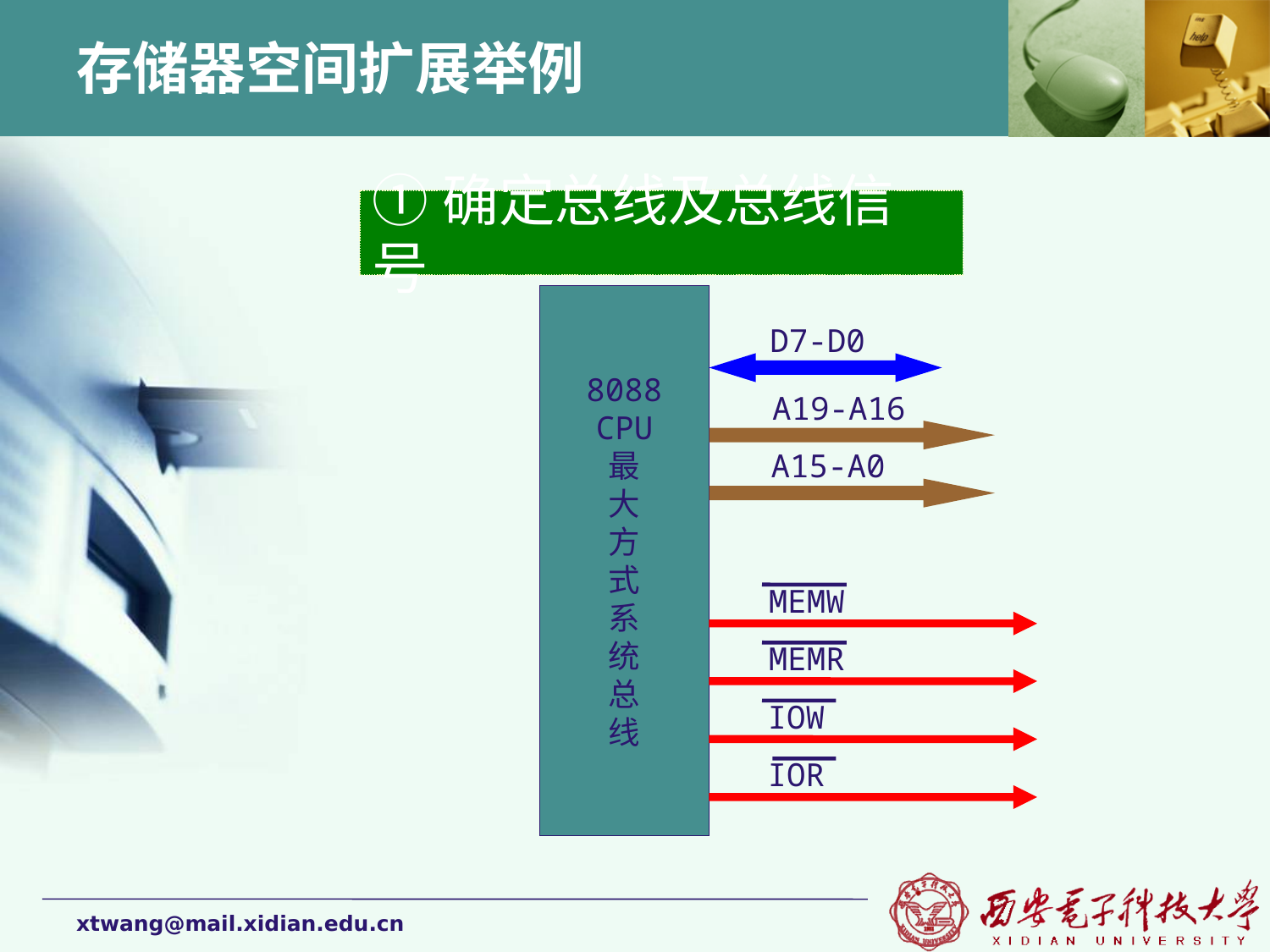

# 存储器空间扩展举例

①确定总线及总线信号
8088
CPU
最
大
方
式
系
统
总
线
D7-D0

A19-A16

A15-A0

MEMW

MEMR

IOW

IOR

xtwang@mail.xidian.edu.cn